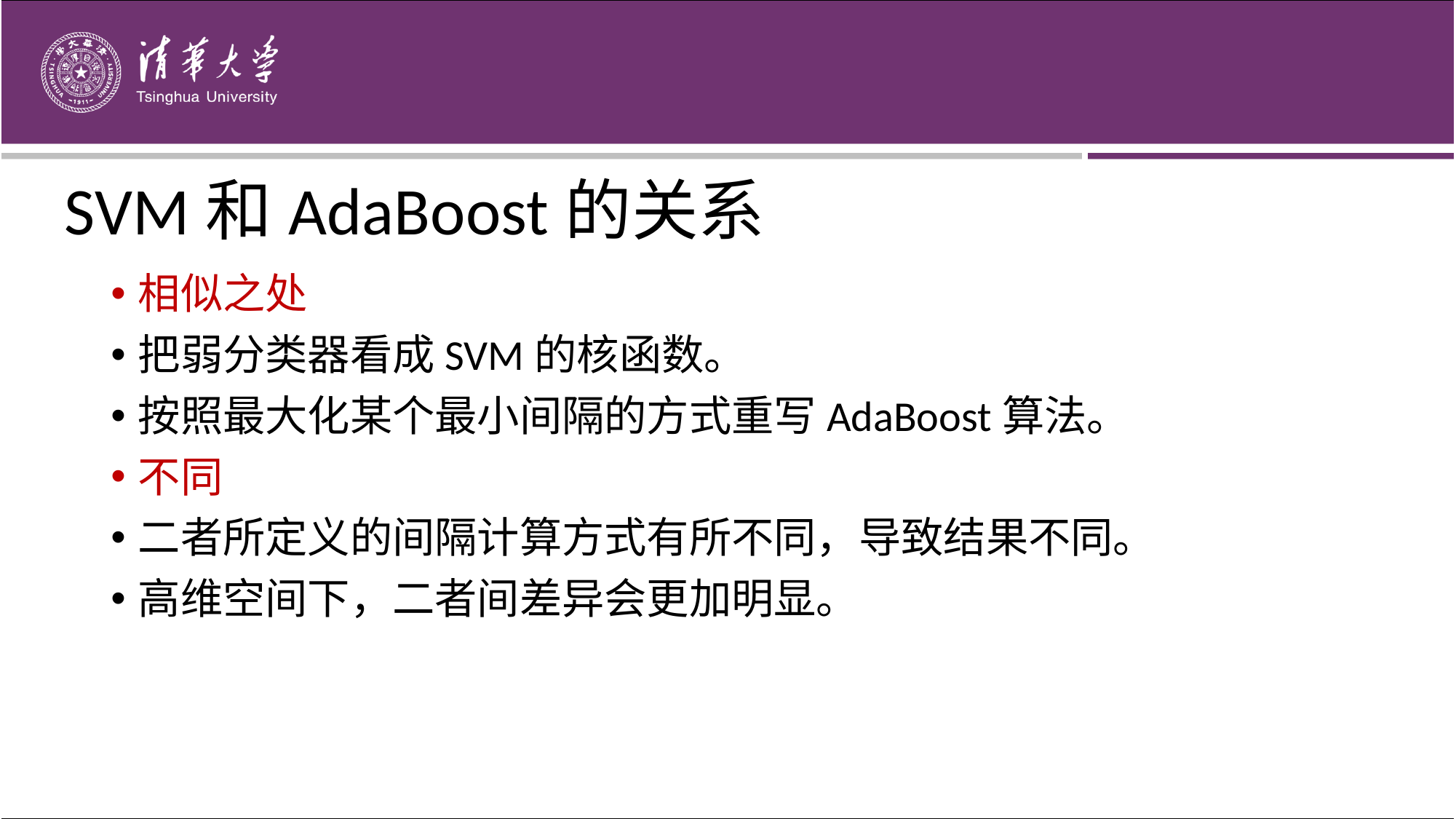

SVM和AdaBoost的关系
相似之处
把弱分类器看成SVM的核函数。
按照最大化某个最小间隔的方式重写AdaBoost算法。
不同
二者所定义的间隔计算方式有所不同，导致结果不同。
高维空间下，二者间差异会更加明显。